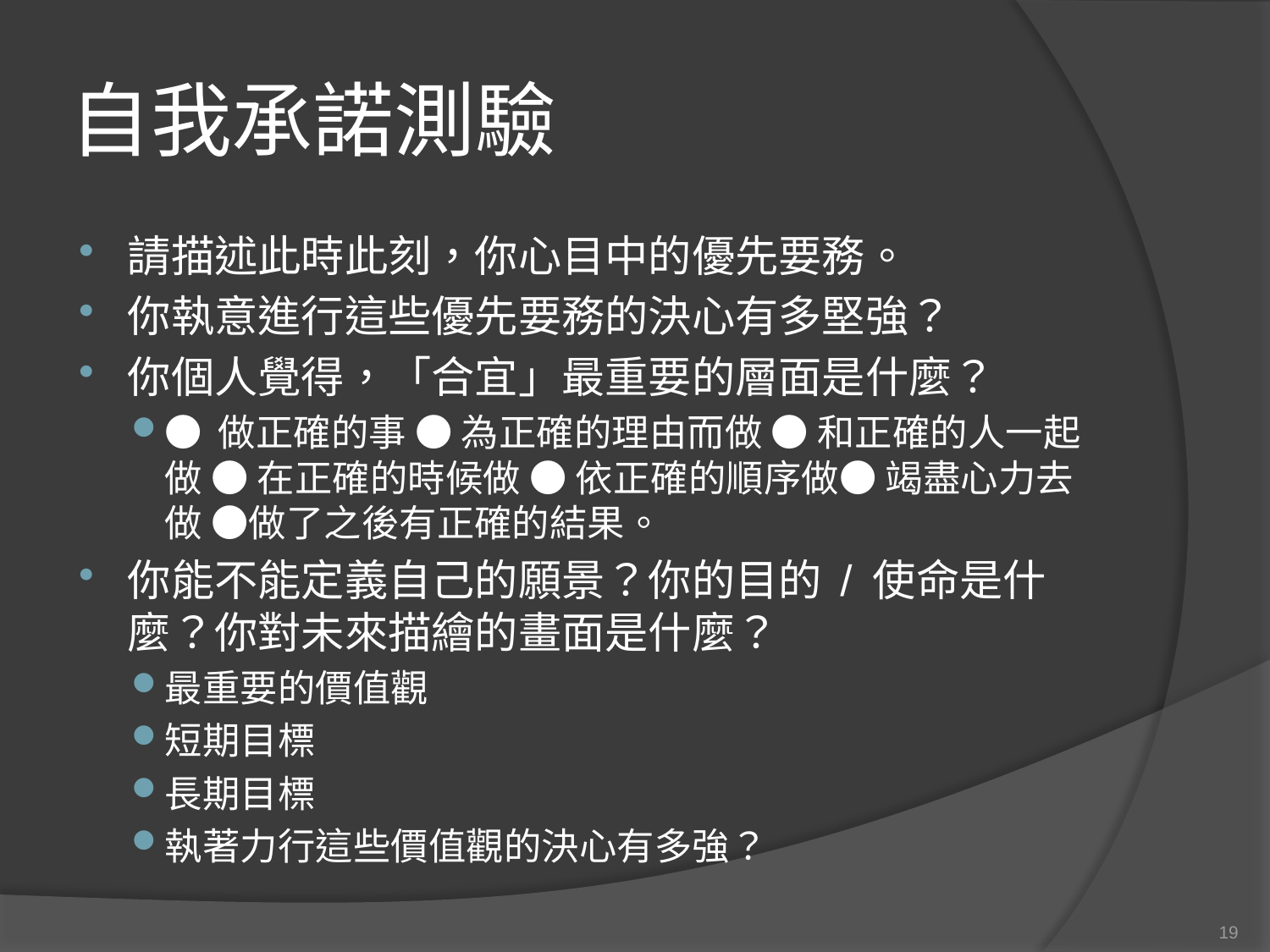

# 自我承諾測驗
請描述此時此刻，你心目中的優先要務。
你執意進行這些優先要務的決心有多堅強？
你個人覺得，「合宜」最重要的層面是什麼？
● 做正確的事 ● 為正確的理由而做 ● 和正確的人一起做 ● 在正確的時候做 ● 依正確的順序做● 竭盡心力去做 ●做了之後有正確的結果。
你能不能定義自己的願景？你的目的 / 使命是什麼？你對未來描繪的畫面是什麼？
最重要的價值觀
短期目標
長期目標
執著力行這些價值觀的決心有多強？

19